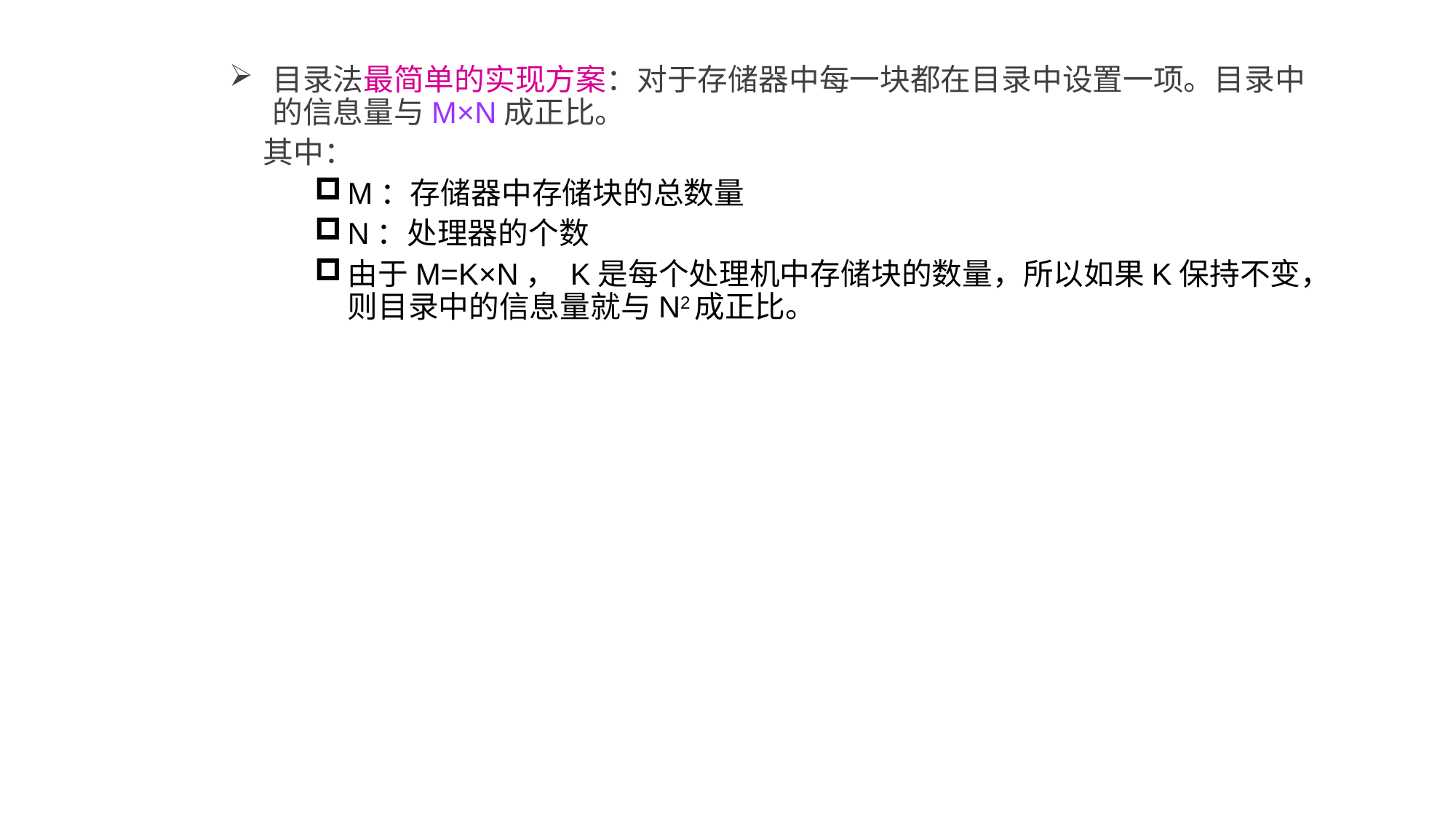

目录法最简单的实现方案：对于存储器中每一块都在目录中设置一项。目录中的信息量与M×N成正比。
其中：
M：存储器中存储块的总数量
N：处理器的个数
由于M=K×N， K是每个处理机中存储块的数量，所以如果K保持不变，则目录中的信息量就与N2成正比。